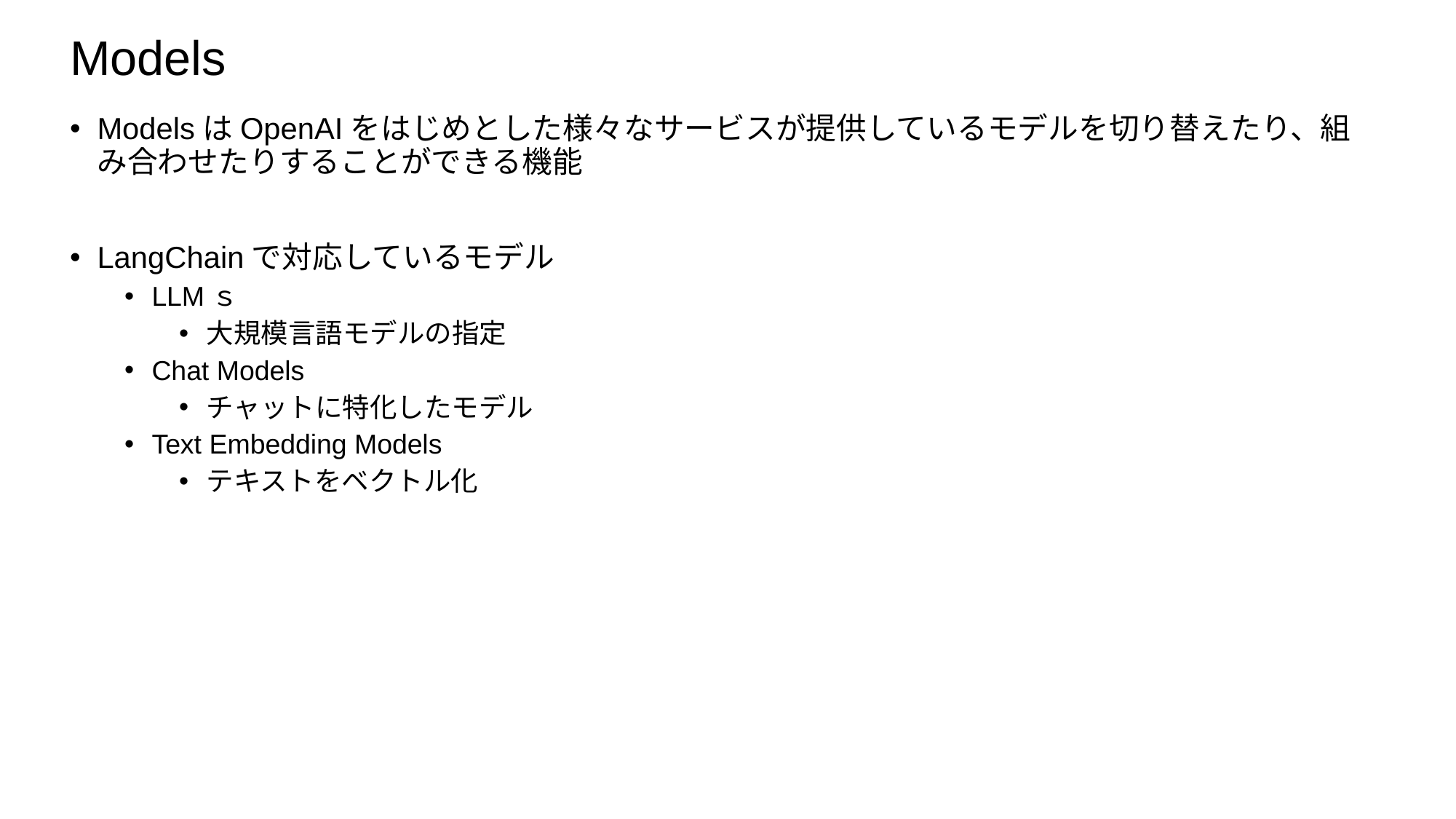

# Models
ModelsはOpenAIをはじめとした様々なサービスが提供しているモデルを切り替えたり、組み合わせたりすることができる機能

LangChainで対応しているモデル
LLMｓ
大規模言語モデルの指定
Chat Models
チャットに特化したモデル
Text Embedding Models
テキストをベクトル化